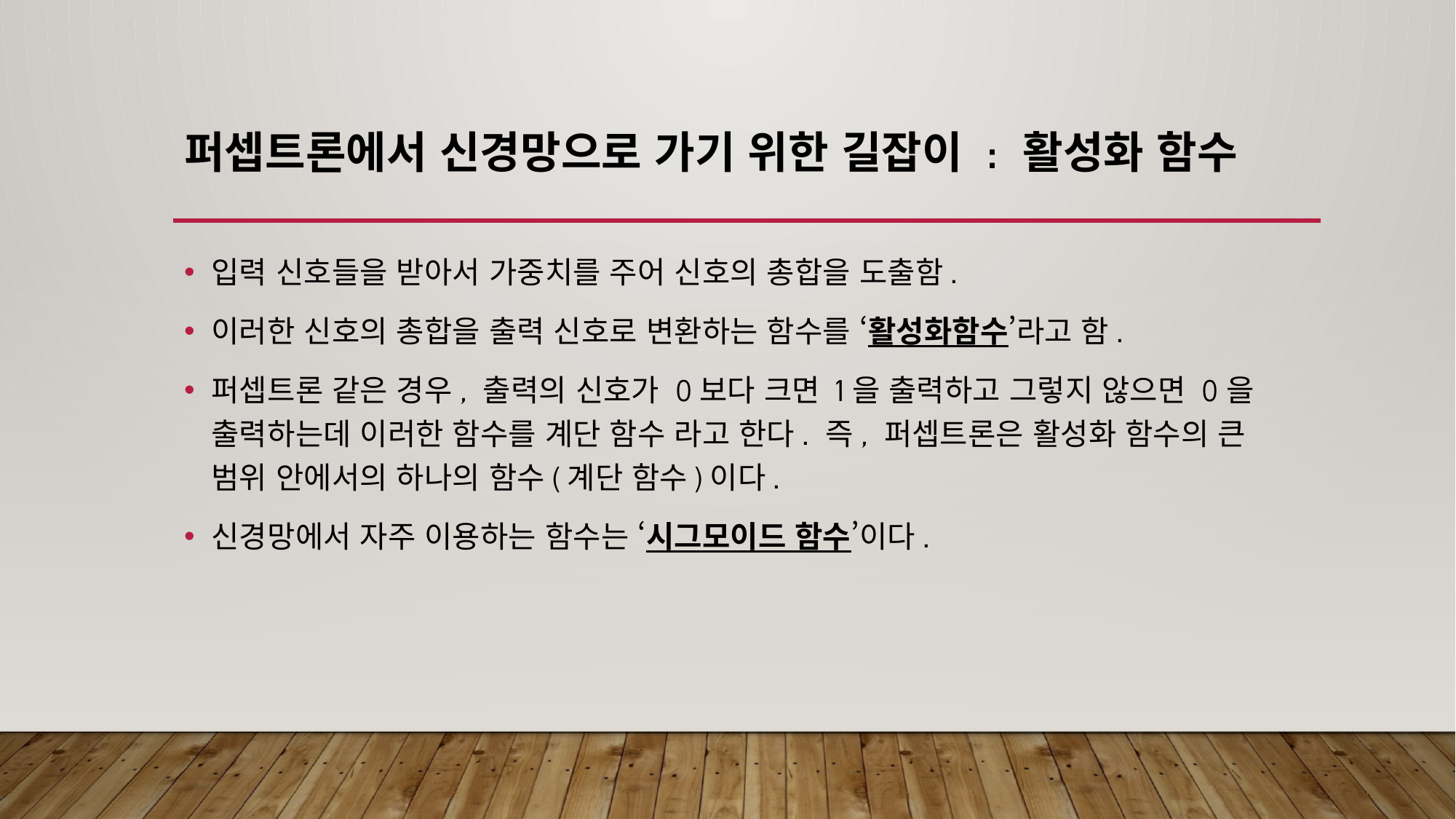

# 퍼셉트론에서 신경망으로 가기 위한 길잡이 : 활성화 함수
입력 신호들을 받아서 가중치를 주어 신호의 총합을 도출함.
이러한 신호의 총합을 출력 신호로 변환하는 함수를 ‘활성화함수’라고 함.
퍼셉트론 같은 경우, 출력의 신호가 0보다 크면 1을 출력하고 그렇지 않으면 0을 출력하는데 이러한 함수를 계단 함수 라고 한다. 즉, 퍼셉트론은 활성화 함수의 큰 범위 안에서의 하나의 함수(계단 함수)이다.
신경망에서 자주 이용하는 함수는 ‘시그모이드 함수’이다.